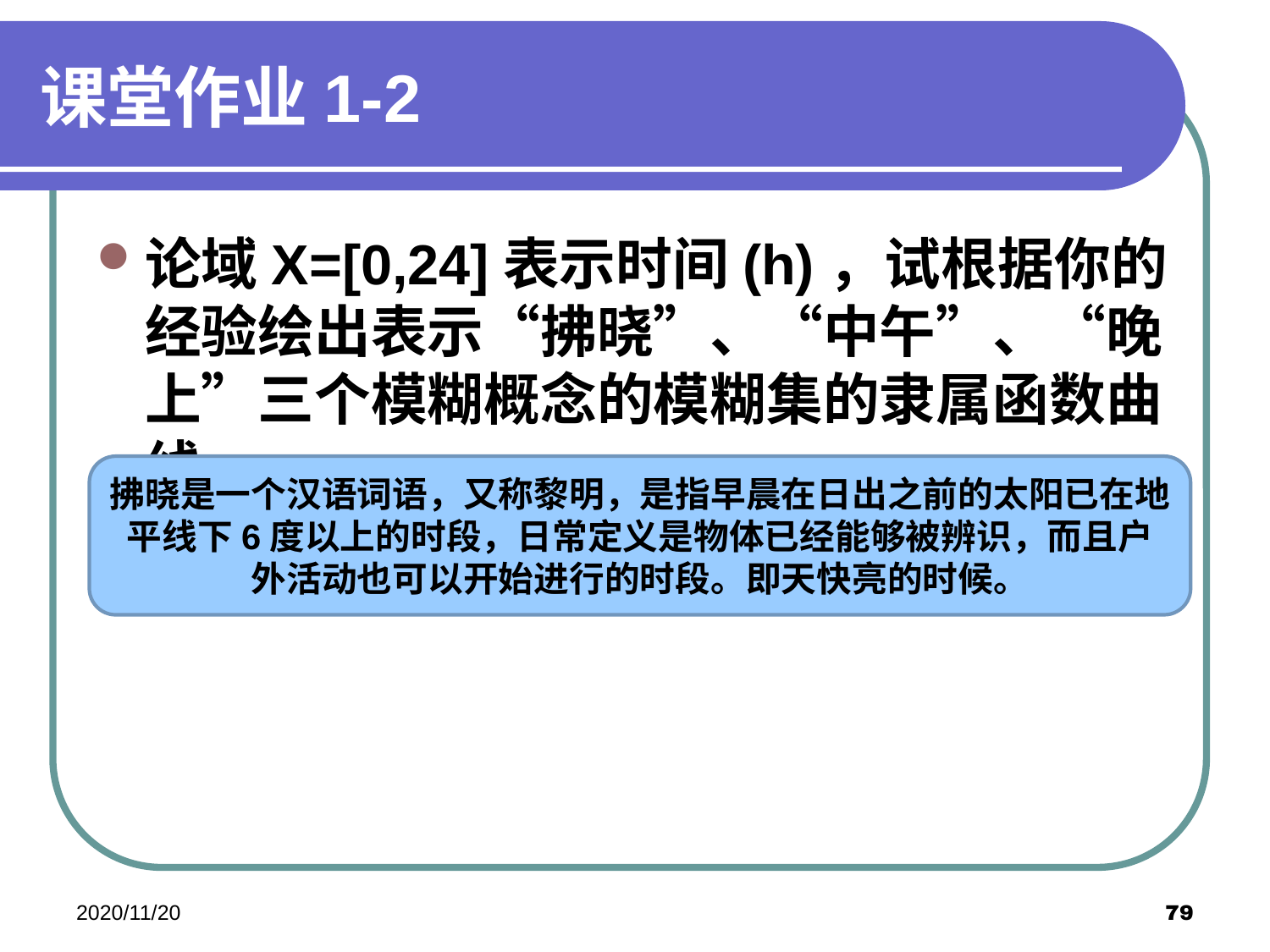

# 课堂作业1-2
论域X=[0,24]表示时间(h)，试根据你的经验绘出表示“拂晓”、“中午”、“晚上”三个模糊概念的模糊集的隶属函数曲线。
拂晓是一个汉语词语，又称黎明，是指早晨在日出之前的太阳已在地平线下6度以上的时段，日常定义是物体已经能够被辨识，而且户外活动也可以开始进行的时段。即天快亮的时候。
2020/11/20
79